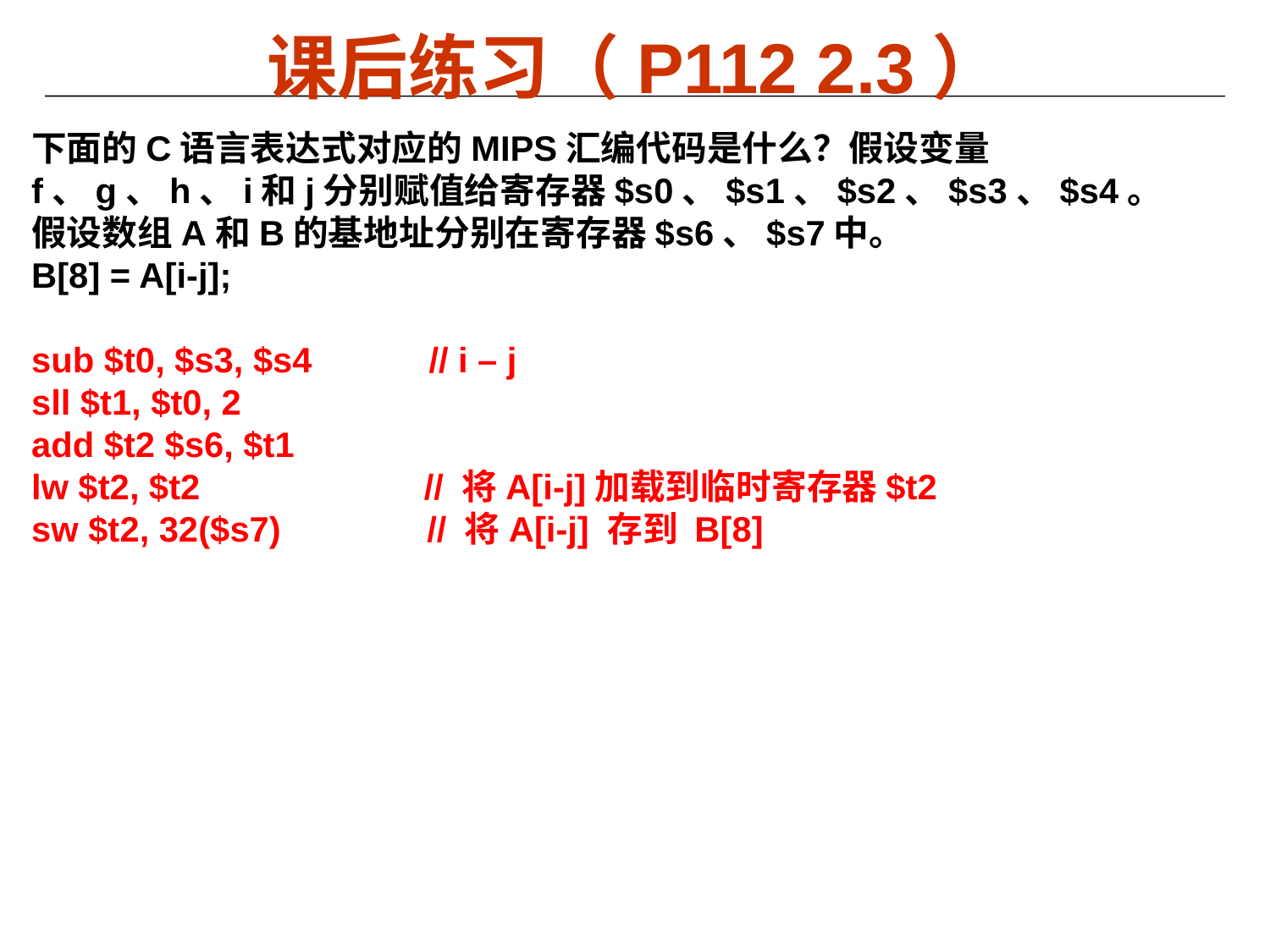

# 课后练习（P112 2.3）
下面的C语言表达式对应的MIPS汇编代码是什么？假设变量f、g、h、i和j分别赋值给寄存器$s0、$s1、$s2、$s3、$s4。假设数组A和B的基地址分别在寄存器$s6、$s7中。
B[8] = A[i-j];

sub $t0, $s3, $s4            // i – j
sll $t1, $t0, 2
add $t2 $s6, $t1
lw $t2, $t2                       // 将A[i-j]加载到临时寄存器$t2
sw $t2, 32($s7)               // 将A[i-j] 存到 B[8]